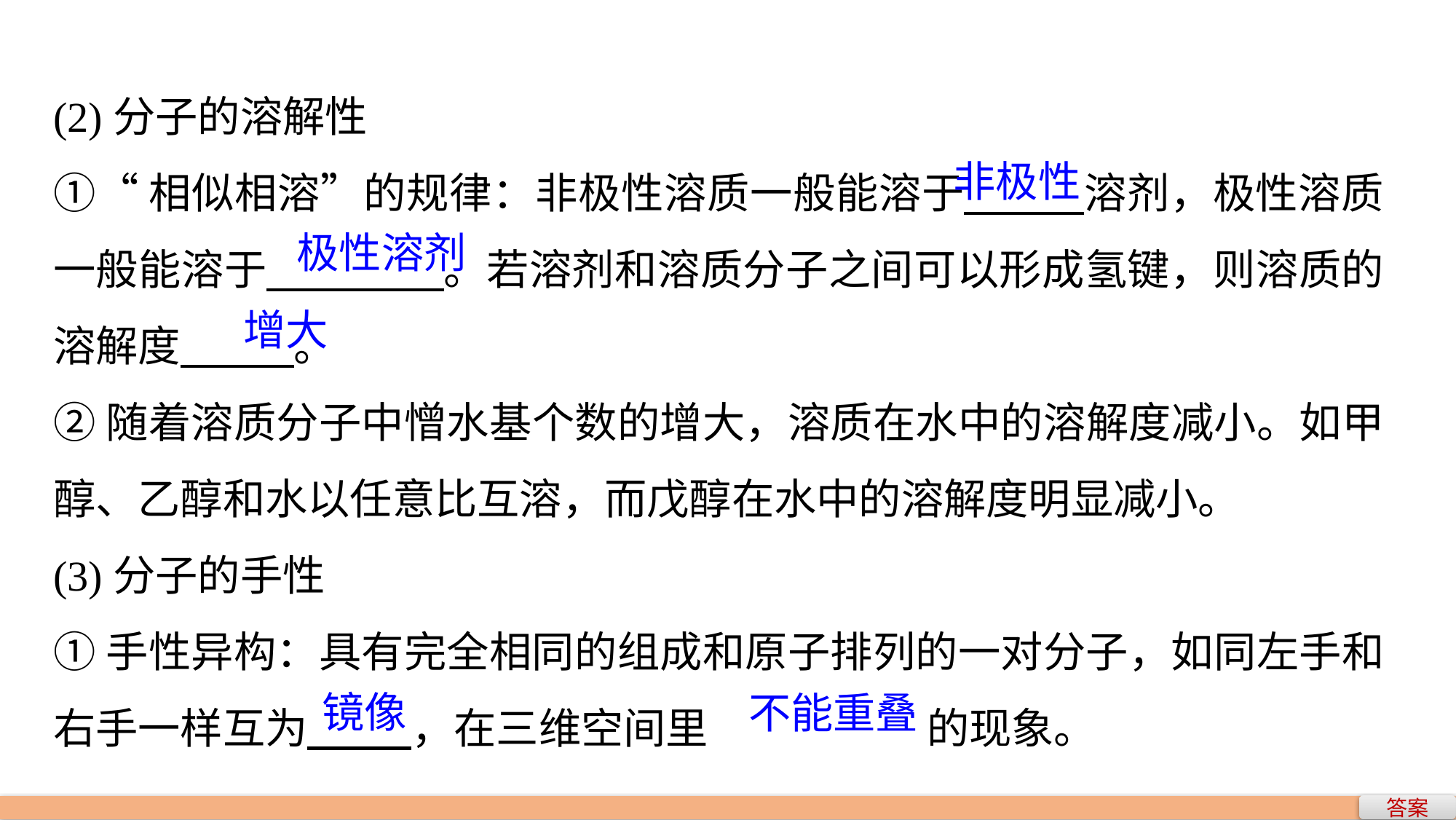

(2)分子的溶解性
①“相似相溶”的规律：非极性溶质一般能溶于            溶剂，极性溶质一般能溶于                  。若溶剂和溶质分子之间可以形成氢键，则溶质的溶解度            。
②随着溶质分子中憎水基个数的增大，溶质在水中的溶解度减小。如甲醇、乙醇和水以任意比互溶，而戊醇在水中的溶解度明显减小。
(3)分子的手性
①手性异构：具有完全相同的组成和原子排列的一对分子，如同左手和右手一样互为           ，在三维空间里		的现象。
非极性
极性溶剂
增大
镜像
不能重叠
答案